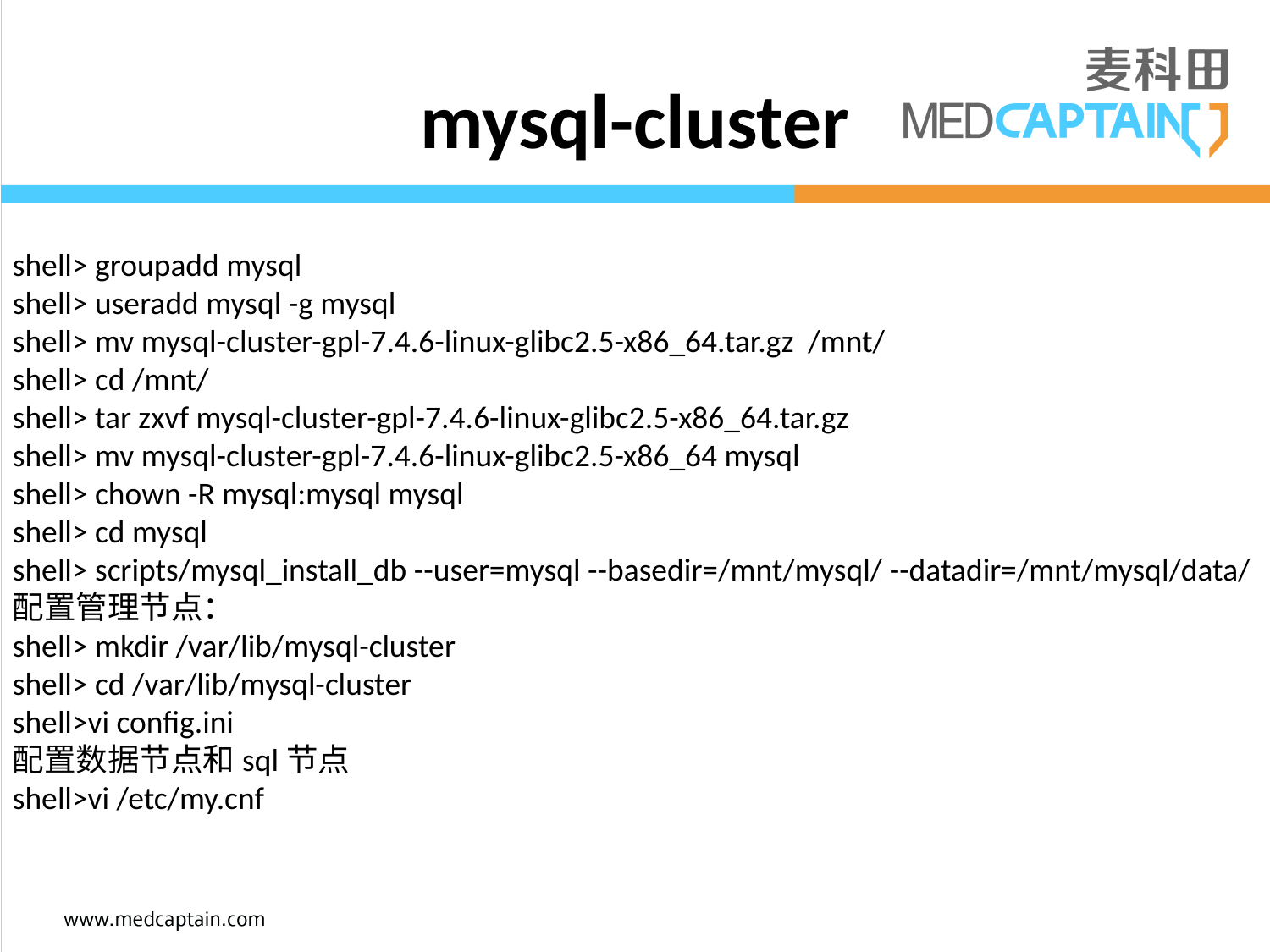

# mysql-cluster
shell> groupadd mysql
shell> useradd mysql -g mysql
shell> mv mysql-cluster-gpl-7.4.6-linux-glibc2.5-x86_64.tar.gz  /mnt/
shell> cd /mnt/
shell> tar zxvf mysql-cluster-gpl-7.4.6-linux-glibc2.5-x86_64.tar.gz
shell> mv mysql-cluster-gpl-7.4.6-linux-glibc2.5-x86_64 mysql
shell> chown -R mysql:mysql mysql
shell> cd mysql
shell> scripts/mysql_install_db --user=mysql --basedir=/mnt/mysql/ --datadir=/mnt/mysql/data/
配置管理节点：
shell> mkdir /var/lib/mysql-cluster
shell> cd /var/lib/mysql-cluster
shell>vi config.ini
配置数据节点和sql节点
shell>vi /etc/my.cnf